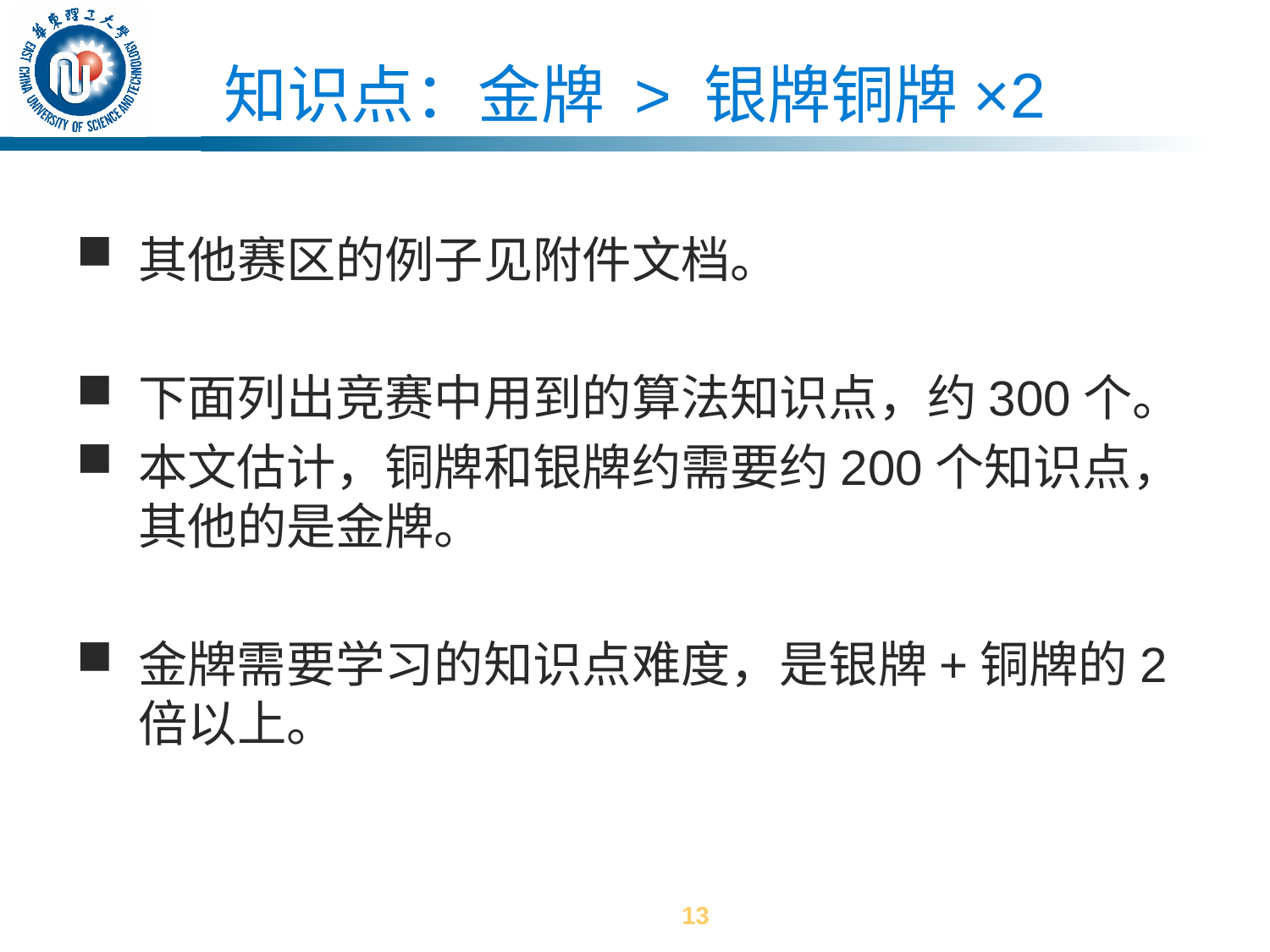

# 知识点：金牌 > 银牌铜牌×2
其他赛区的例子见附件文档。

下面列出竞赛中用到的算法知识点，约300个。
本文估计，铜牌和银牌约需要约200个知识点，其他的是金牌。

金牌需要学习的知识点难度，是银牌+铜牌的2倍以上。